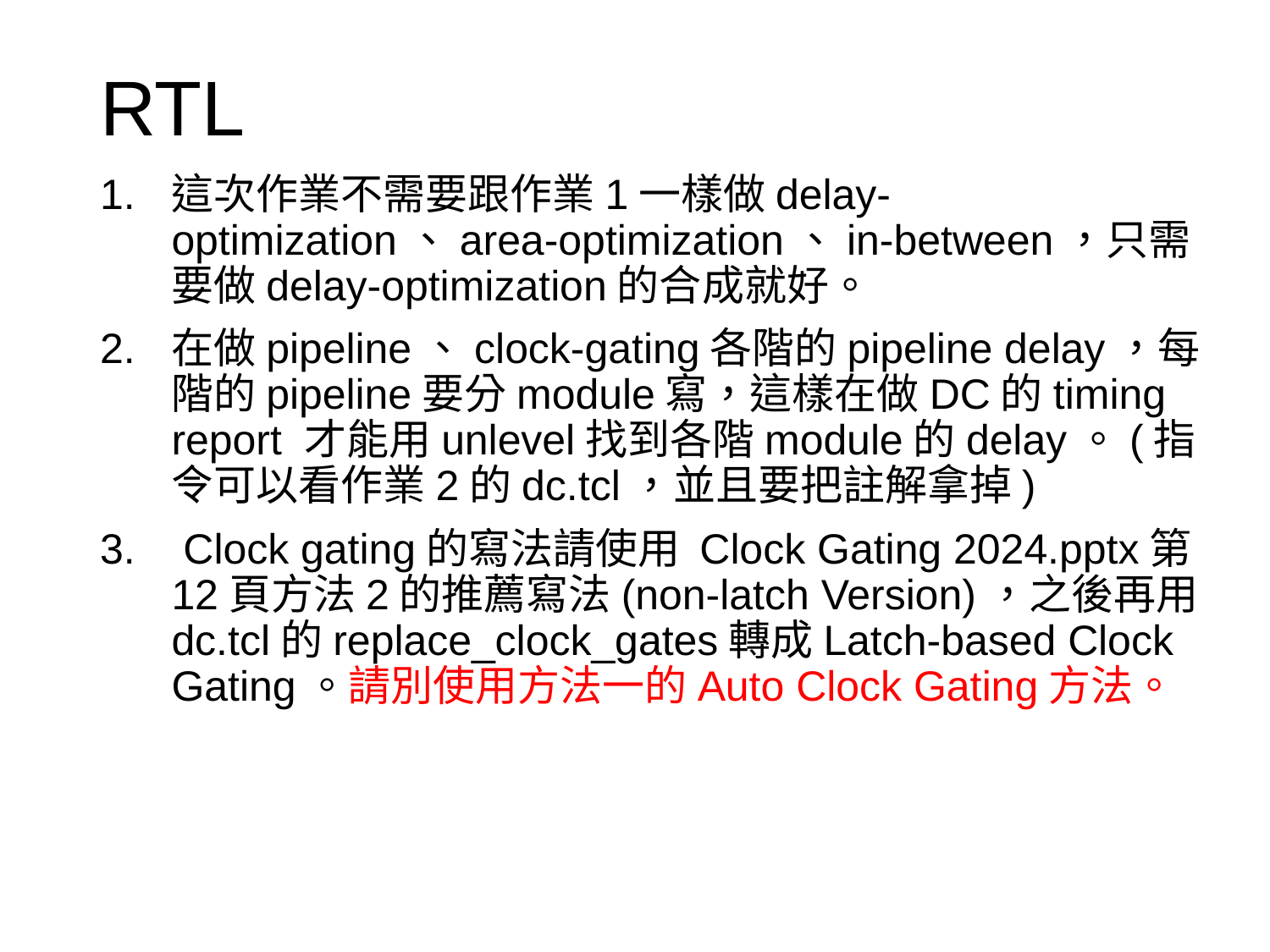

# RTL
這次作業不需要跟作業1一樣做delay-optimization、area-optimization、in-between，只需要做delay-optimization的合成就好。
在做pipeline、clock-gating各階的pipeline delay，每階的pipeline要分module寫，這樣在做DC的timing report 才能用unlevel找到各階module的delay。(指令可以看作業2的dc.tcl，並且要把註解拿掉)
 Clock gating的寫法請使用 Clock Gating 2024.pptx第12頁方法2的推薦寫法(non-latch Version)，之後再用dc.tcl的replace_clock_gates轉成Latch-based Clock Gating。請別使用方法一的Auto Clock Gating方法。